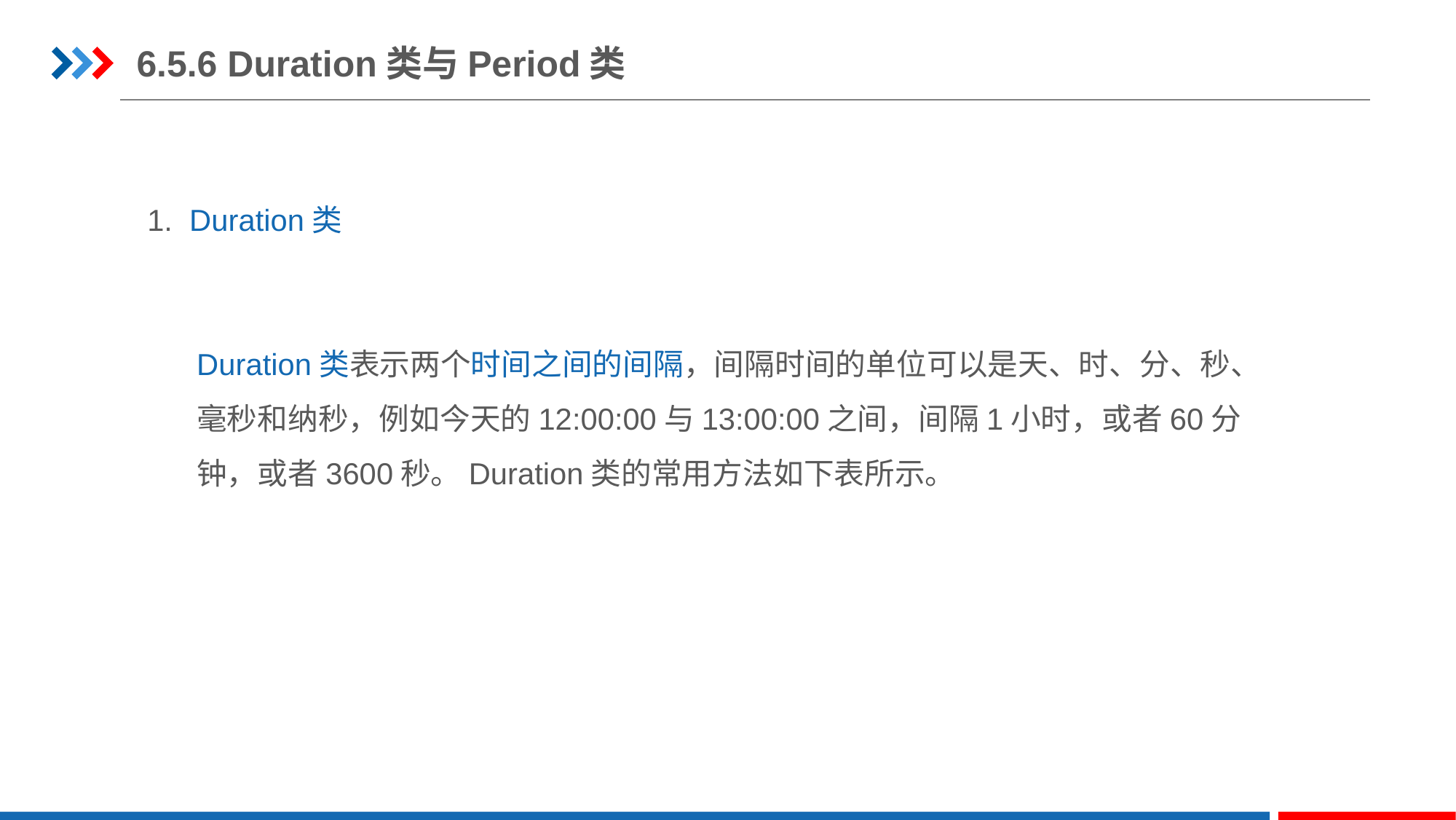

6.5.6 Duration类与Period类
1.  Duration类
Duration类表示两个时间之间的间隔，间隔时间的单位可以是天、时、分、秒、毫秒和纳秒，例如今天的12:00:00与13:00:00之间，间隔1小时，或者60分钟，或者3600秒。Duration类的常用方法如下表所示。